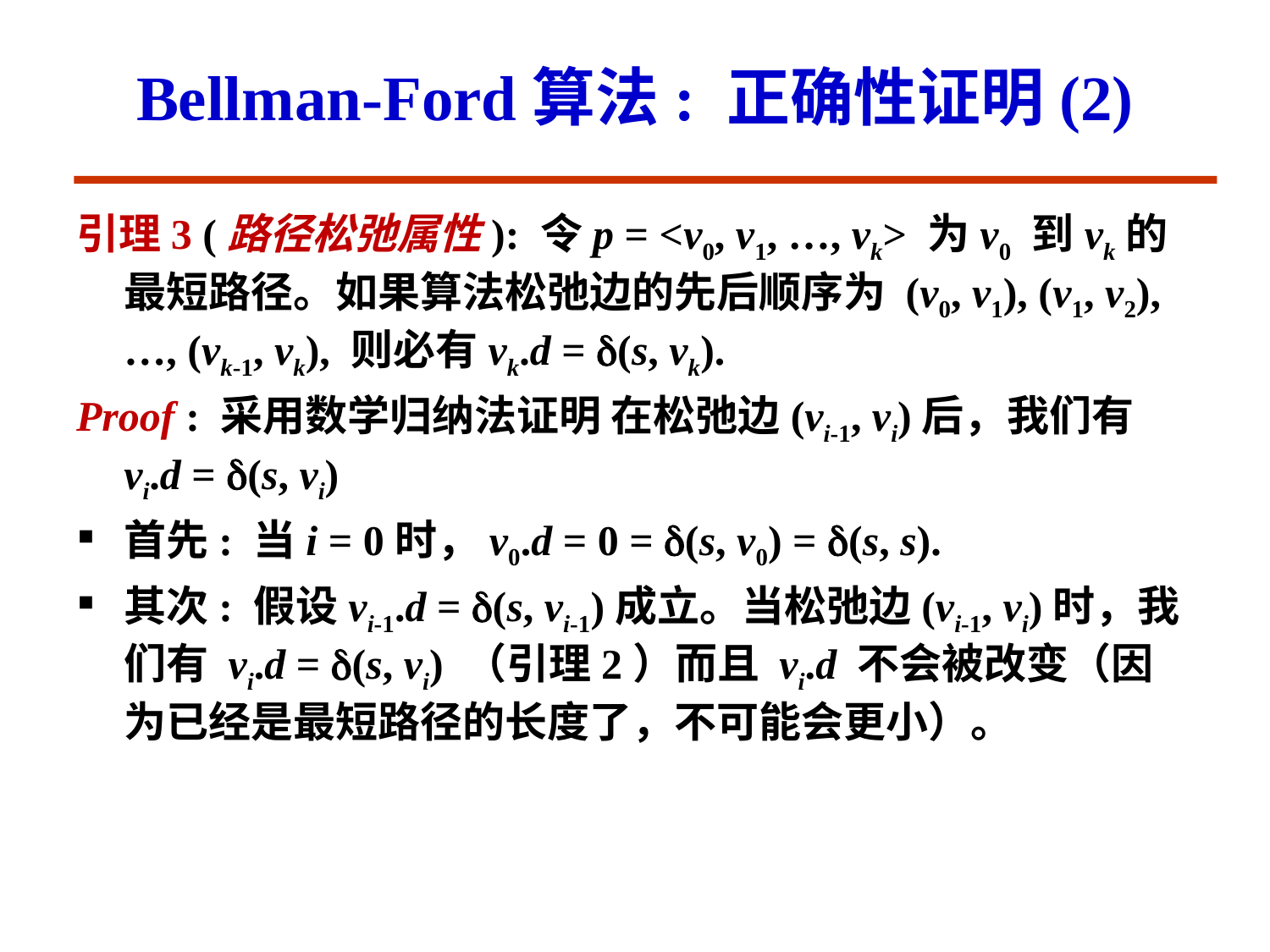

# Bellman-Ford算法: 正确性证明(2)
引理3 (路径松弛属性): 令p = <v0, v1, …, vk> 为v0 到vk的最短路径。如果算法松弛边的先后顺序为 (v0, v1), (v1, v2), …, (vk-1, vk), 则必有vk.d = δ(s, vk).
Proof : 采用数学归纳法证明 在松弛边(vi-1, vi)后，我们有vi.d = δ(s, vi)
首先: 当i = 0时，v0.d = 0 = δ(s, v0) = δ(s, s).
其次: 假设vi-1.d = δ(s, vi-1)成立。当松弛边(vi-1, vi)时，我们有 vi.d = δ(s, vi) （引理2）而且 vi.d 不会被改变（因为已经是最短路径的长度了，不可能会更小）。